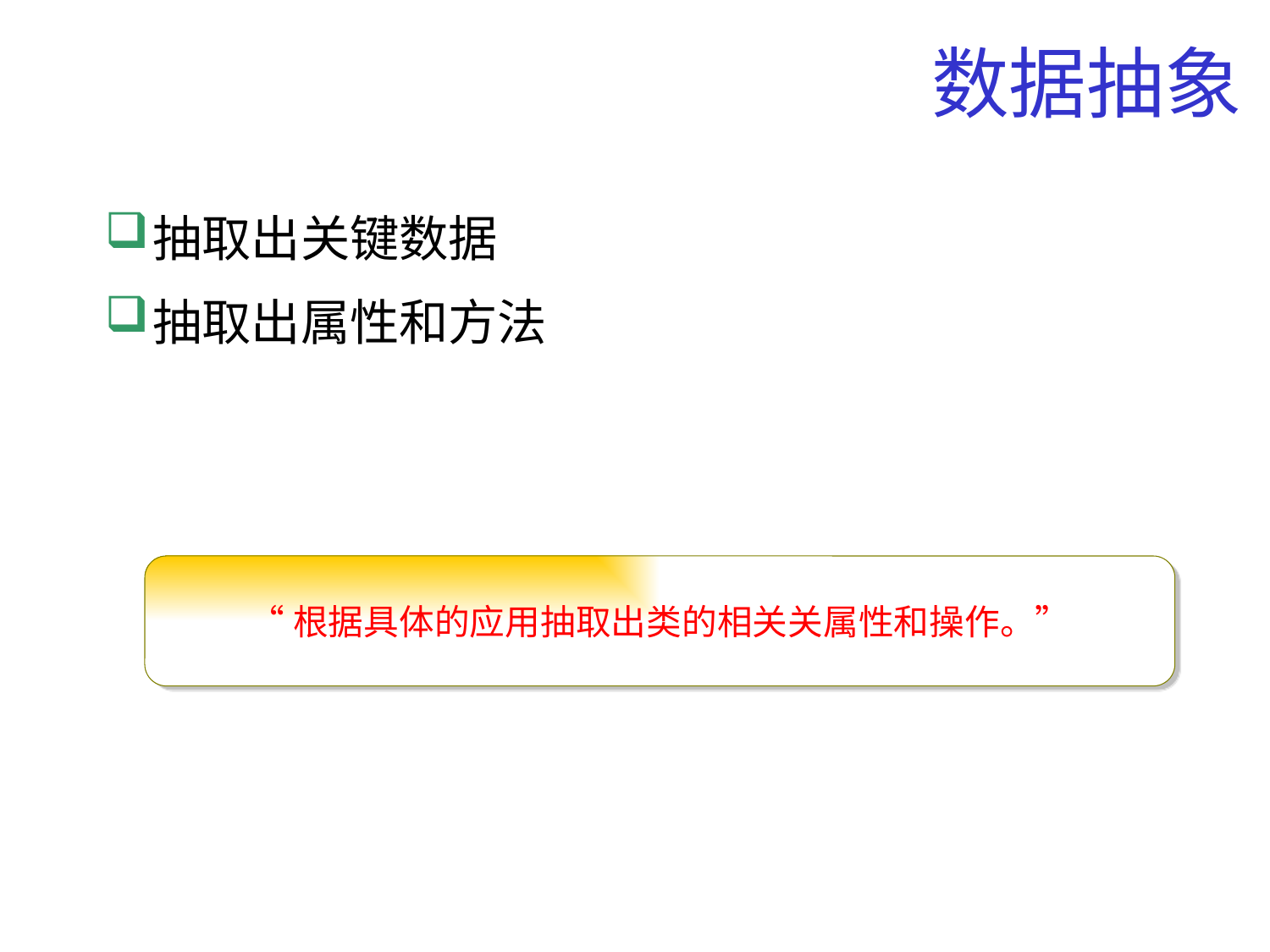

# 数据抽象
抽取出关键数据
抽取出属性和方法

“根据具体的应用抽取出类的相关关属性和操作。”
14